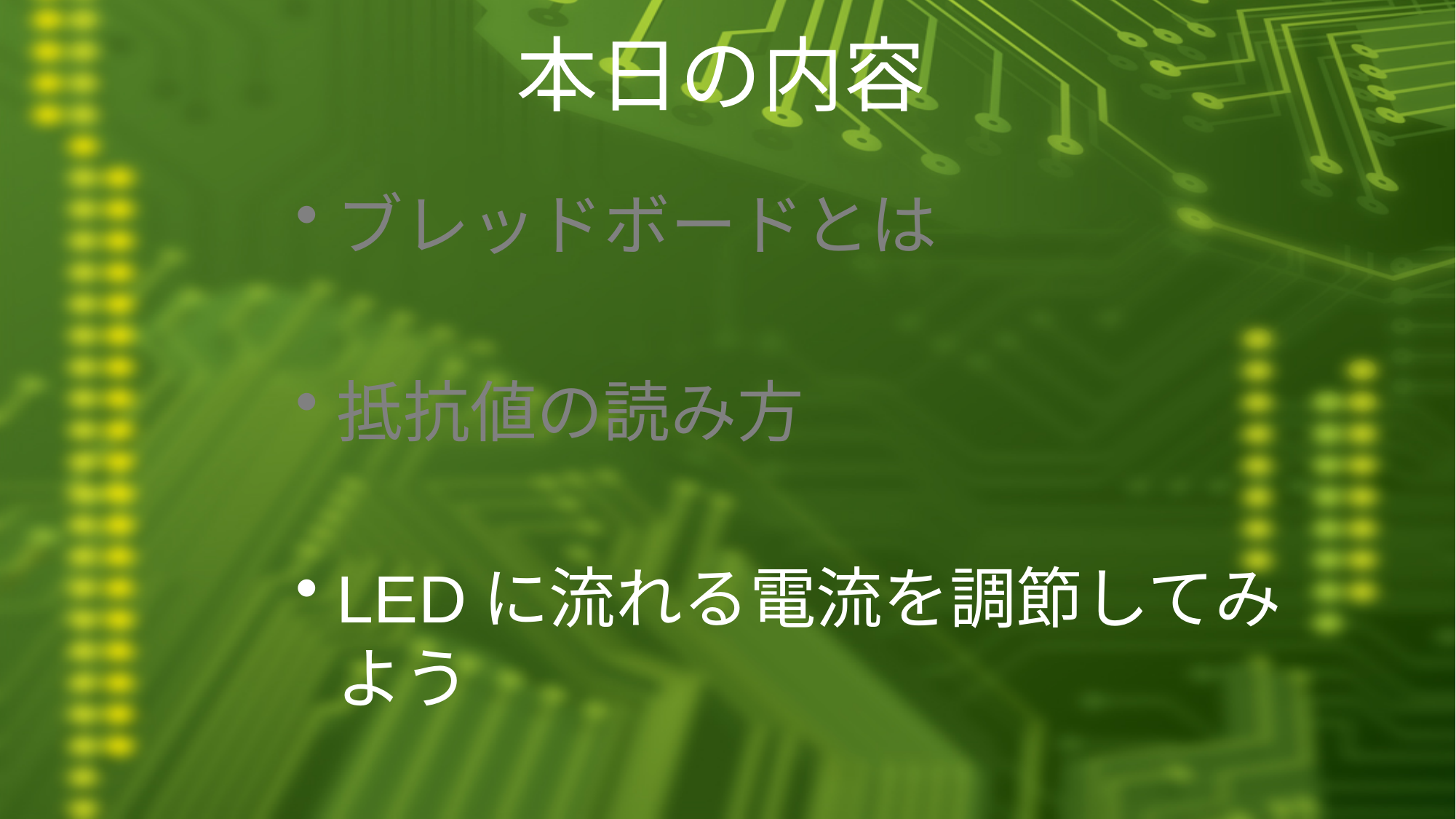

本日の内容
ブレッドボードとは

抵抗値の読み方

LEDに流れる電流を調節してみよう